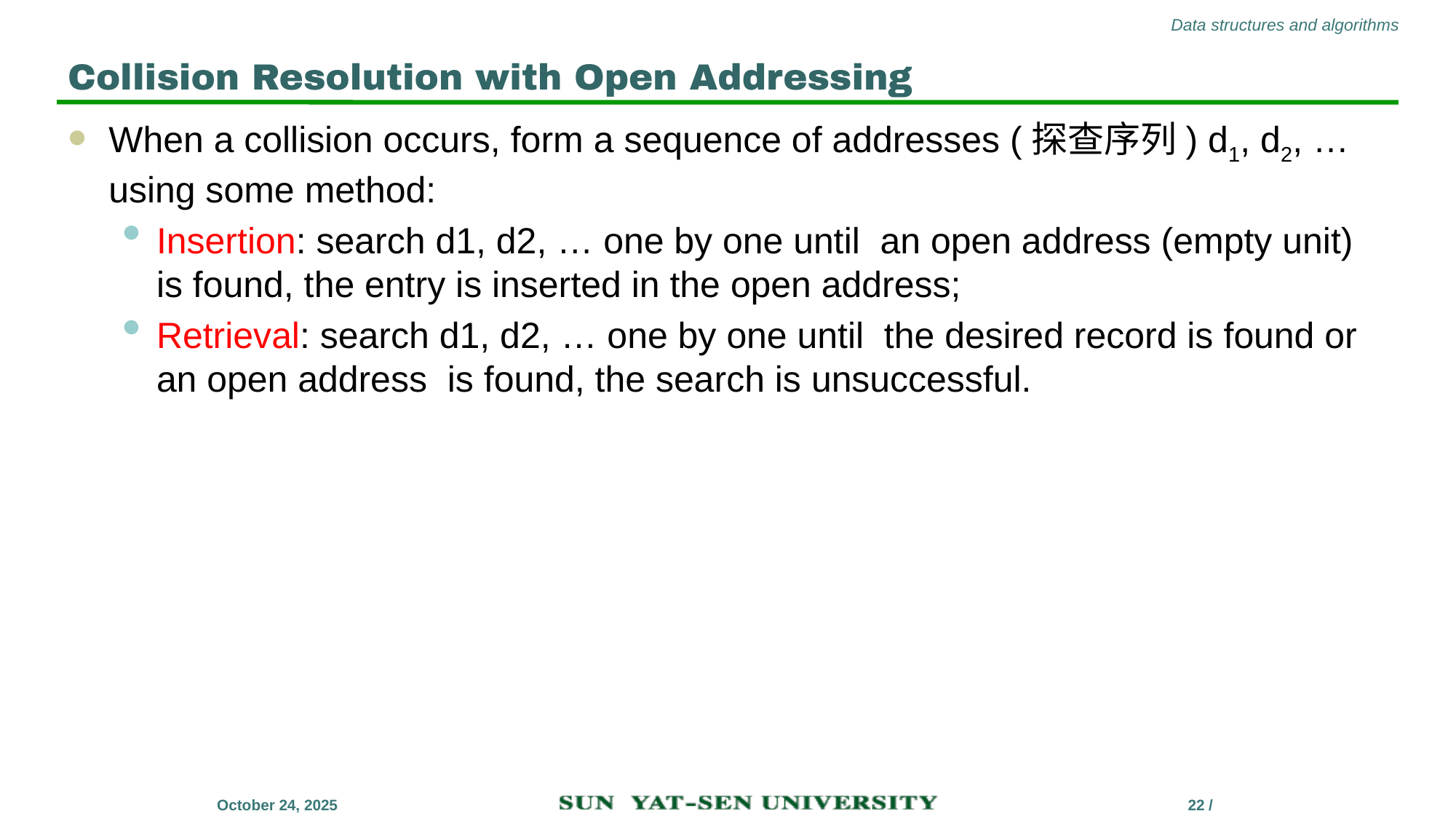

# Collision Resolution with Open Addressing
When a collision occurs, form a sequence of addresses (探查序列) d1, d2, … using some method:
Insertion: search d1, d2, … one by one until  an open address (empty unit) is found, the entry is inserted in the open address;
Retrieval: search d1, d2, … one by one until  the desired record is found or an open address  is found, the search is unsuccessful.